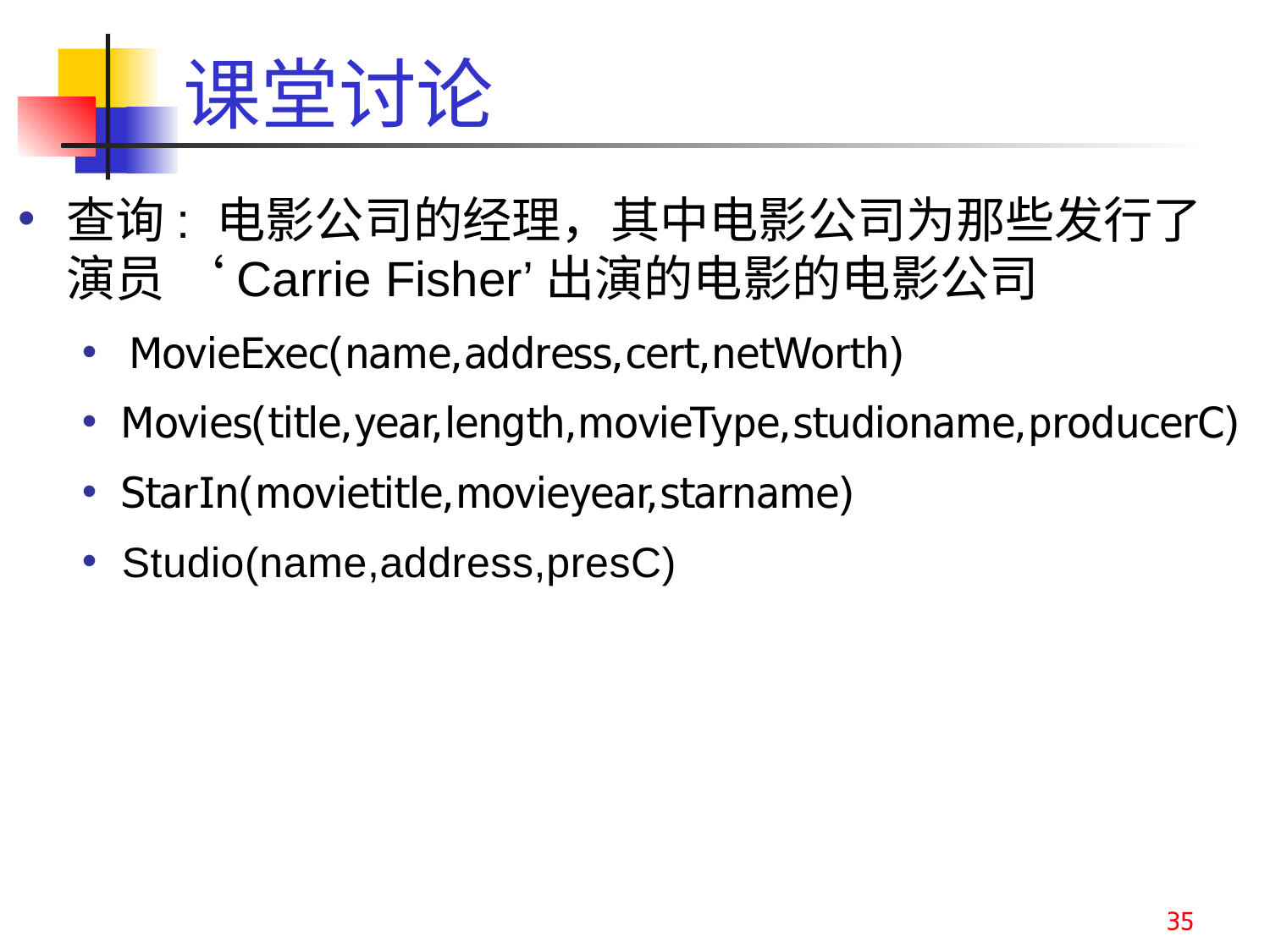

# 课堂讨论
查询: 电影公司的经理，其中电影公司为那些发行了演员 ‘Carrie Fisher’出演的电影的电影公司
MovieExec(name,address,cert,netWorth)
Movies(title,year,length,movieType,studioname,producerC)
StarIn(movietitle,movieyear,starname)
Studio(name,address,presC)

35